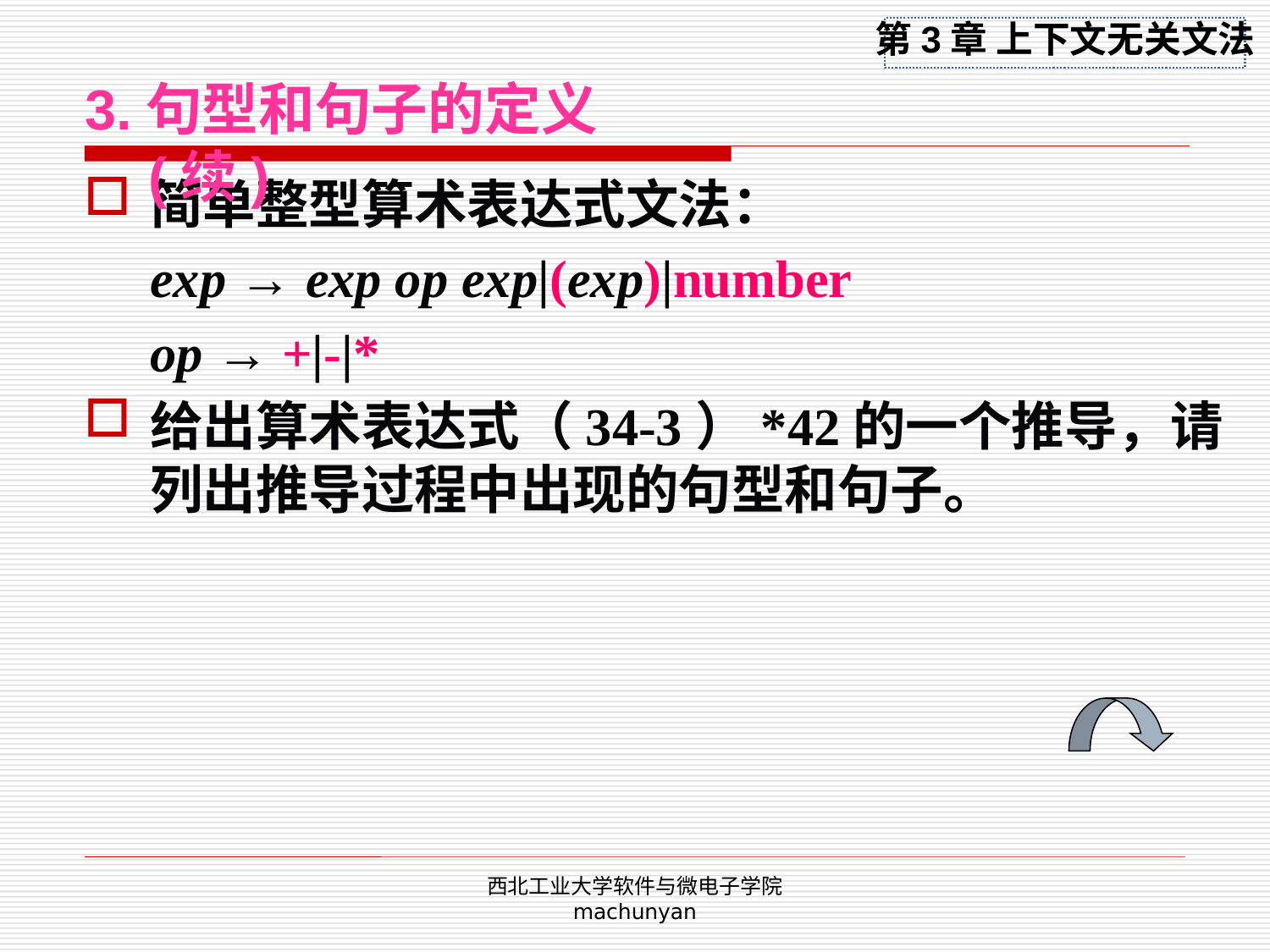

3.句型和句子的定义(续)
简单整型算术表达式文法：
	exp → exp op exp|(exp)|number
	op → +|-|*
给出算术表达式（34-3）*42的一个推导，请列出推导过程中出现的句型和句子。

西北工业大学软件与微电子学院 machunyan
24